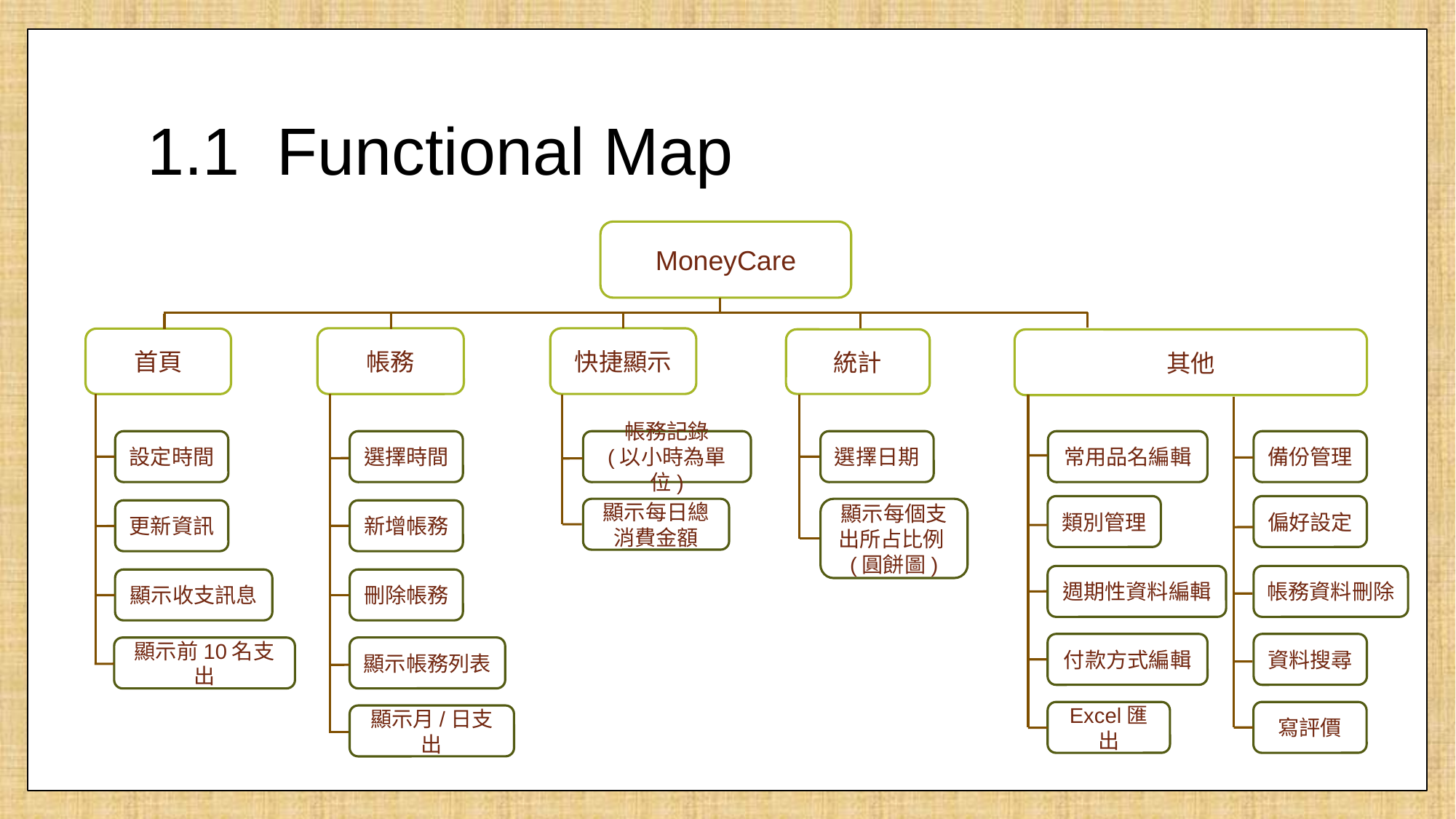

# 1.1  Functional Map
MoneyCare
帳務
快捷顯示
首頁
統計
其他
設定時間
選擇時間
帳務記錄
(以小時為單位)
選擇日期
常用品名編輯
備份管理
類別管理
偏好設定
顯示每日總消費金額
顯示每個支出所占比例(圓餅圖)
更新資訊
新增帳務
週期性資料編輯
帳務資料刪除
顯示收支訊息
刪除帳務
付款方式編輯
資料搜尋
顯示帳務列表
顯示前10名支出
Excel匯出
寫評價
顯示月/日支出